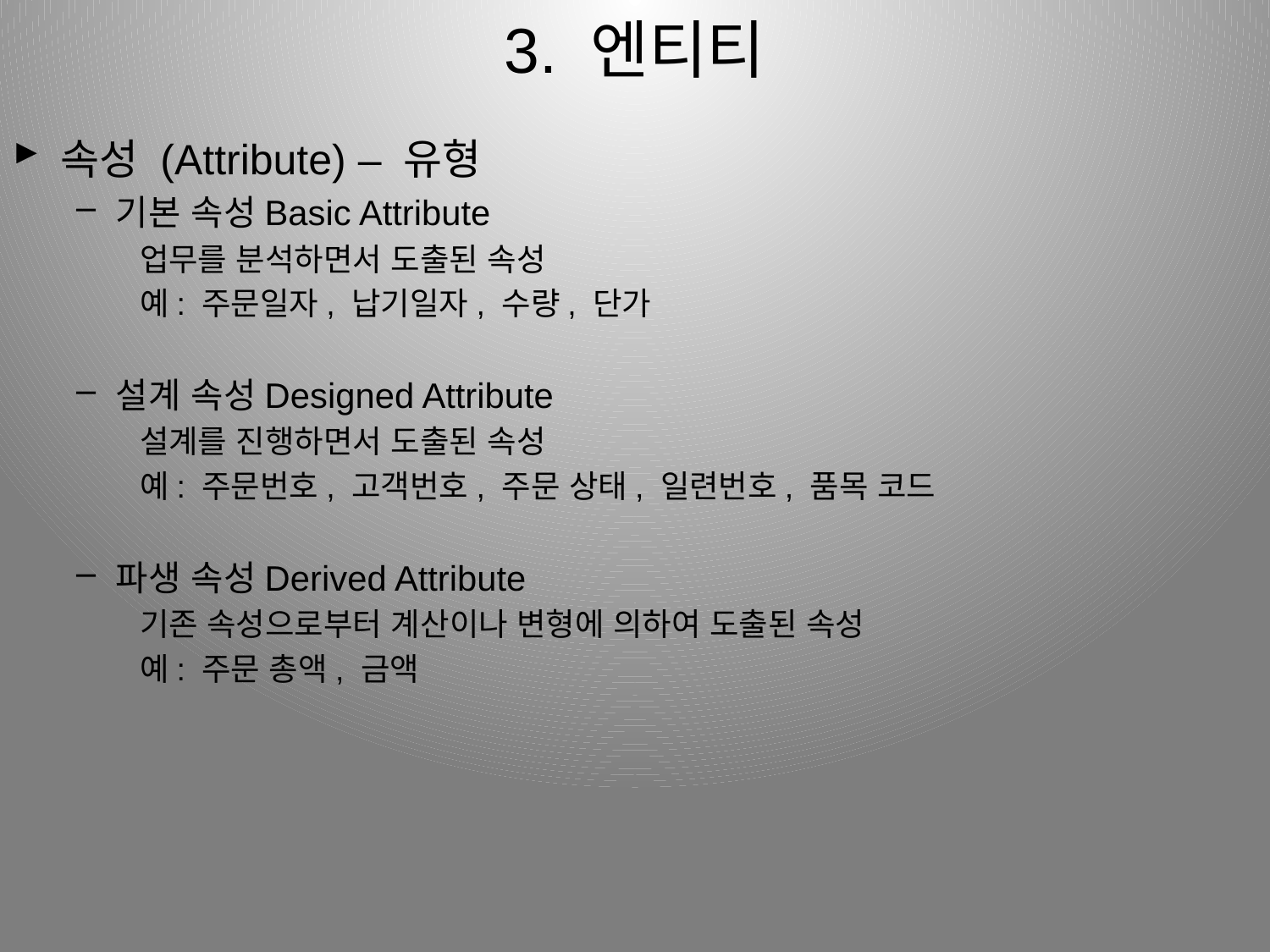

# 3. 엔티티
속성 (Attribute) – 유형
기본 속성Basic Attribute
업무를 분석하면서 도출된 속성
예: 주문일자, 납기일자, 수량, 단가

설계 속성Designed Attribute
설계를 진행하면서 도출된 속성
예: 주문번호, 고객번호, 주문 상태, 일련번호, 품목 코드

파생 속성Derived Attribute
기존 속성으로부터 계산이나 변형에 의하여 도출된 속성
예: 주문 총액, 금액